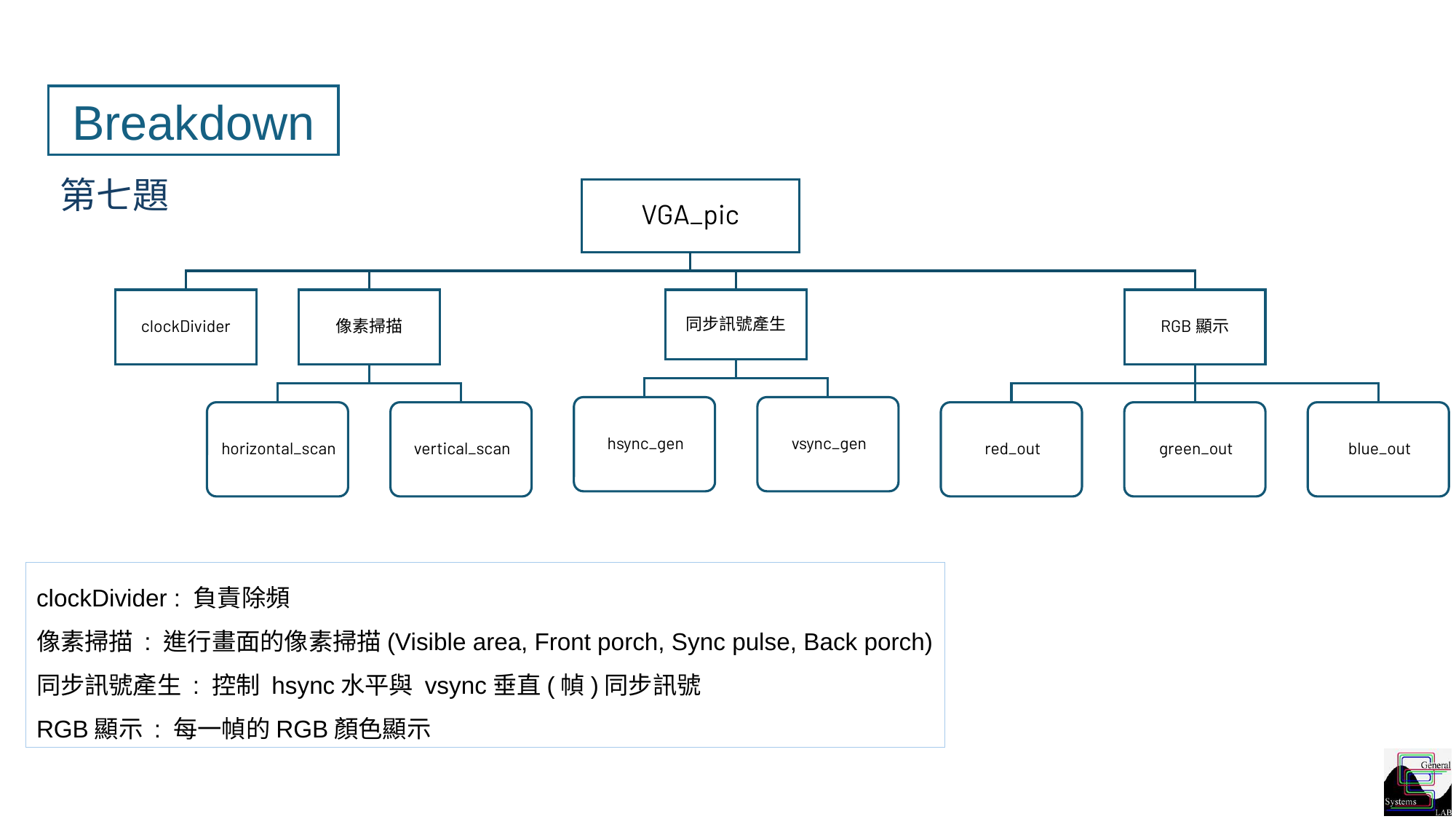

VGA_pic
clockDivider
像素掃描
horizontal_scan
vertical_scan
同步訊號產生
hsync_gen
vsync_gen
RGB顯示
red_out
green_out
blue_out
Breakdown
第七題
clockDivider : 負責除頻
像素掃描 : 進行畫面的像素掃描(Visible area, Front porch, Sync pulse, Back porch)
同步訊號產生 : 控制 hsync水平與 vsync垂直(幀)同步訊號
RGB顯示 : 每一幀的RGB顏色顯示